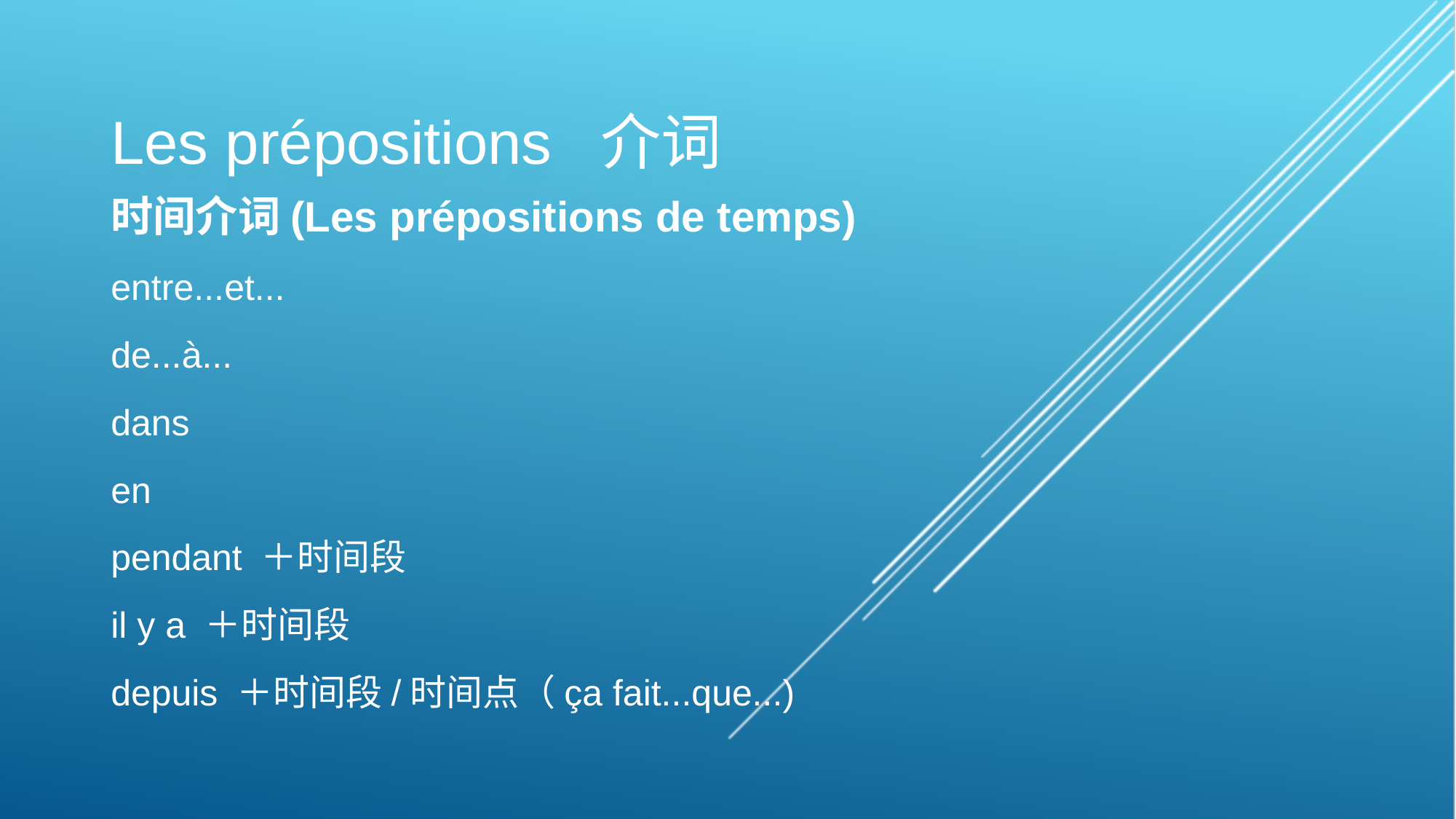

# Les prépositions  介词
时间介词(Les prépositions de temps)
entre...et...
de...à...
dans
en
pendant ＋时间段
il y a ＋时间段
depuis ＋时间段/时间点（ça fait...que...)